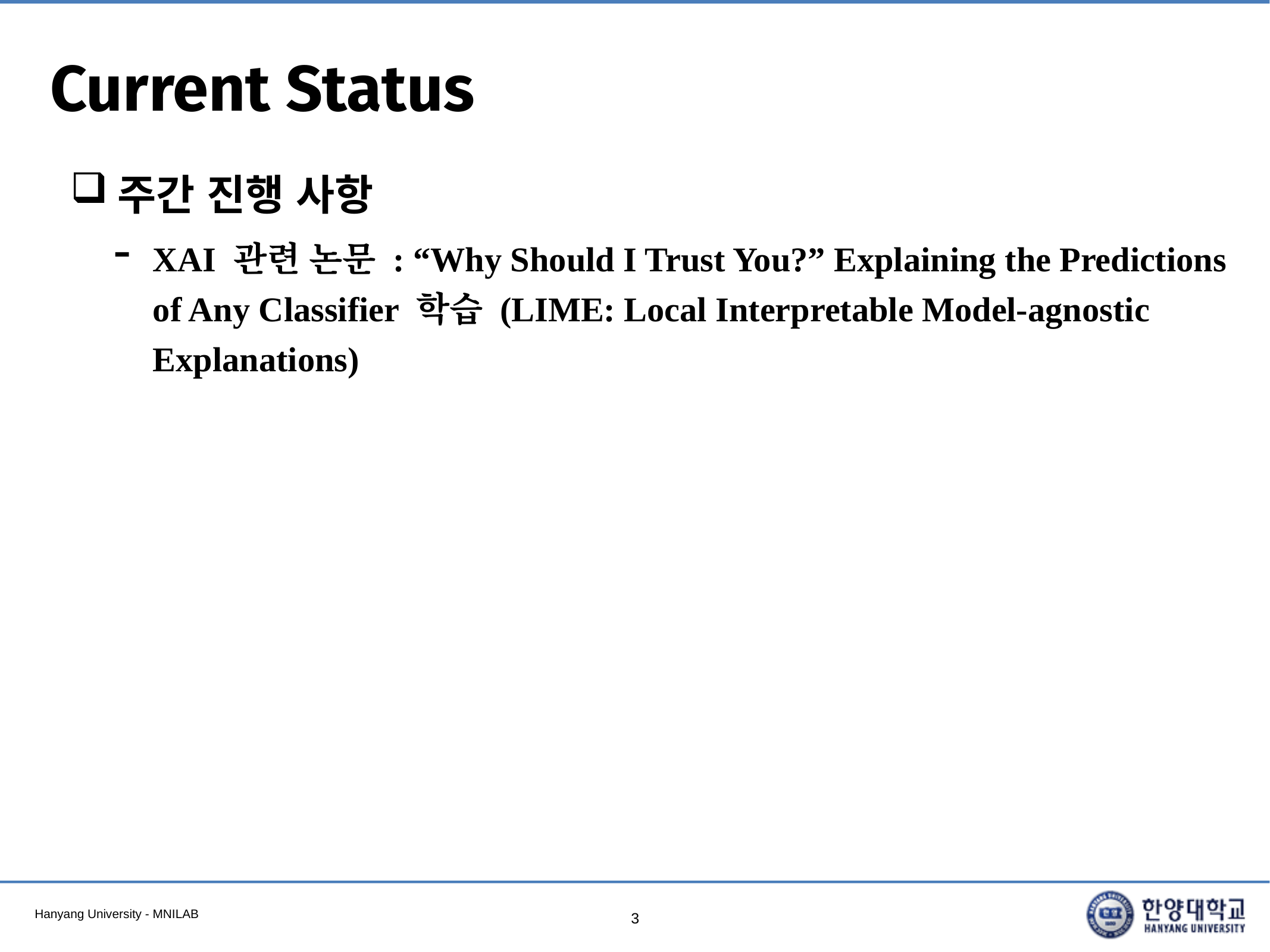

# Current Status
주간 진행 사항
XAI 관련 논문 : “Why Should I Trust You?” Explaining the Predictions of Any Classifier 학습 (LIME: Local Interpretable Model-agnostic Explanations)
3